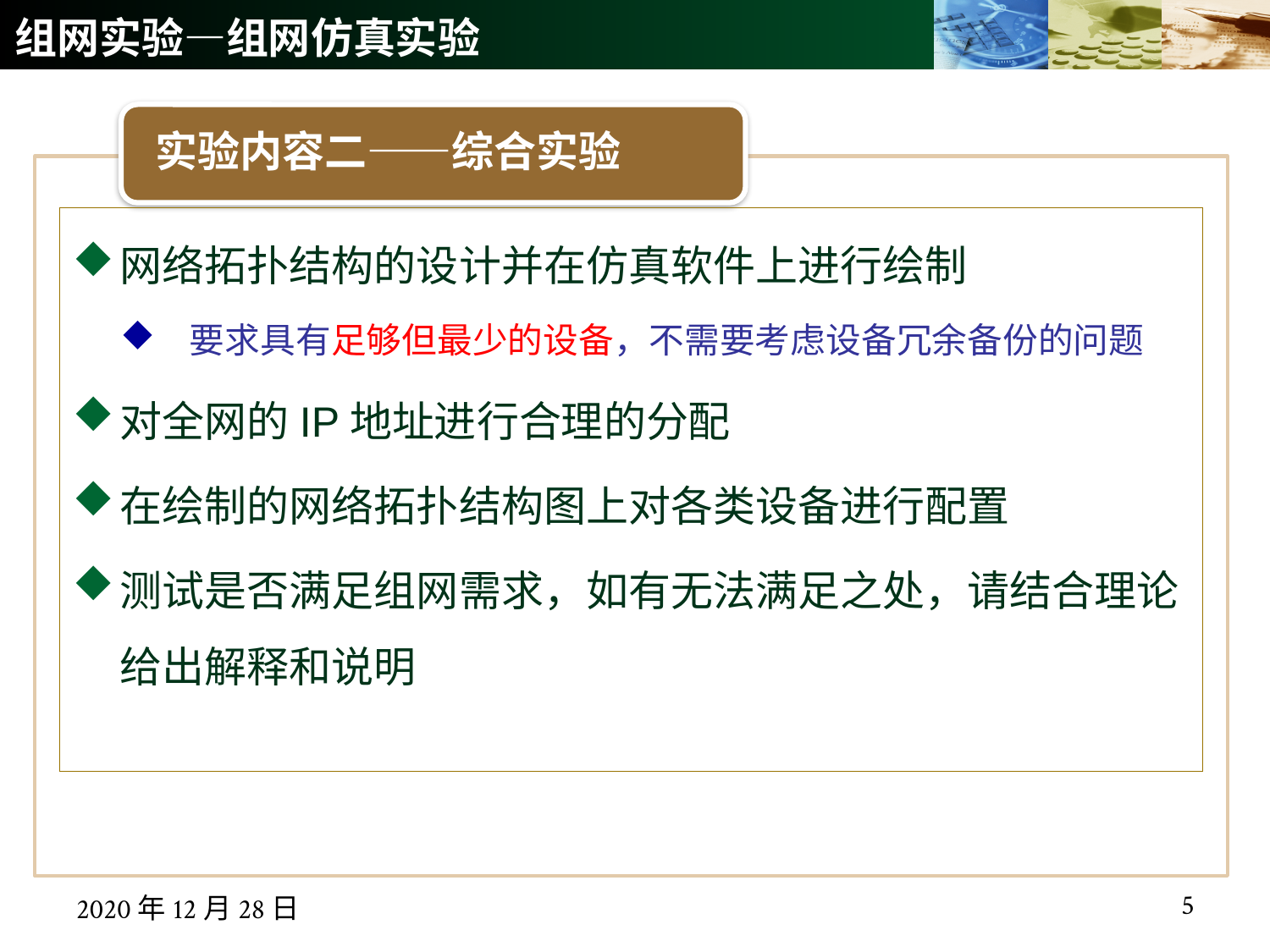

# 组网实验—组网仿真实验

实验内容二——综合实验

网络拓扑结构的设计并在仿真软件上进行绘制
  要求具有足够但最少的设备，不需要考虑设备冗余备份的问题
对全网的IP地址进行合理的分配
在绘制的网络拓扑结构图上对各类设备进行配置
测试是否满足组网需求，如有无法满足之处，请结合理论给出解释和说明

5
2020年12月28日